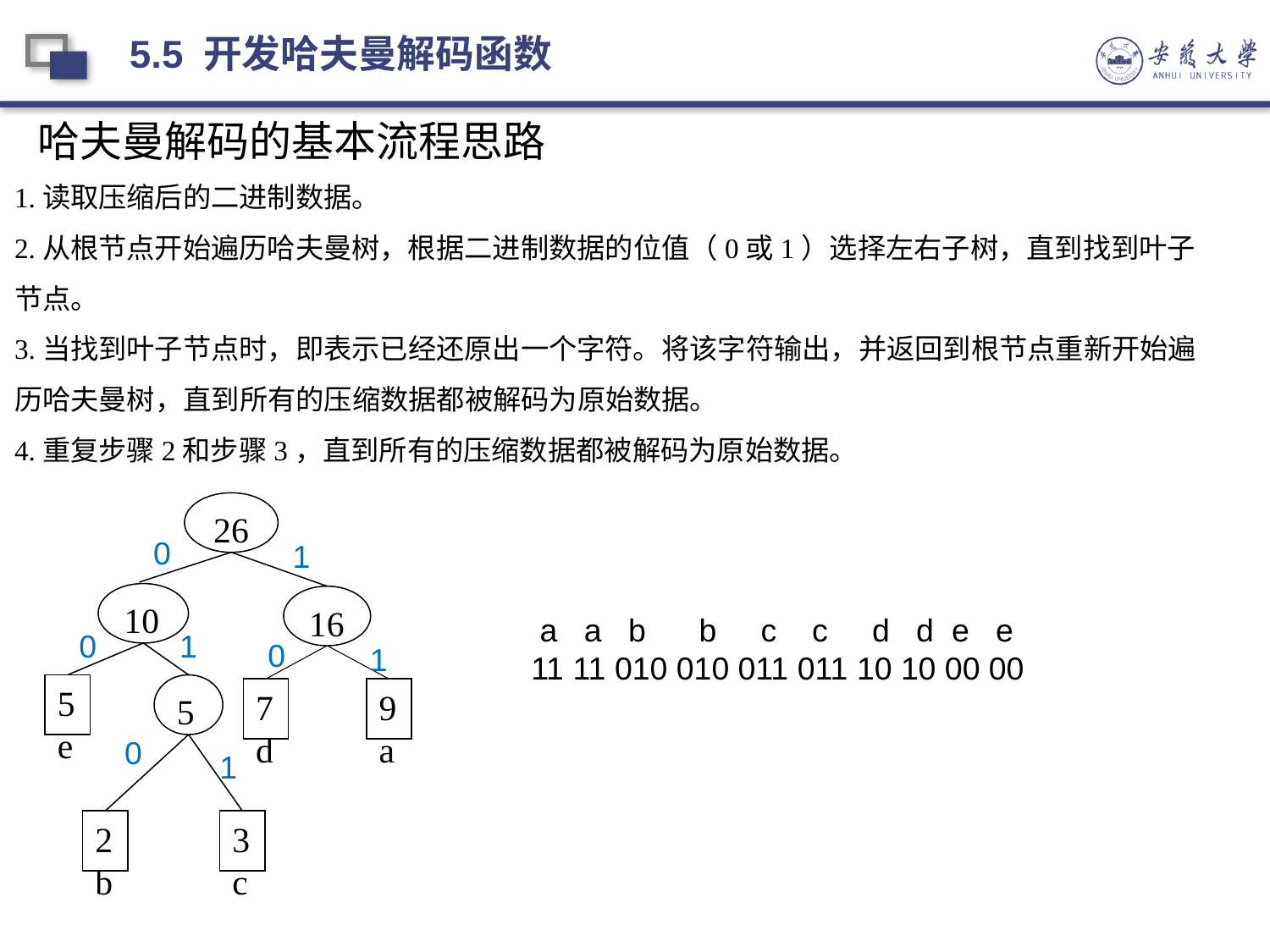

5.5 开发哈夫曼解码函数
哈夫曼解码的基本流程思路
1.读取压缩后的二进制数据。
2.从根节点开始遍历哈夫曼树，根据二进制数据的位值（0或1）选择左右子树，直到找到叶子节点。
3.当找到叶子节点时，即表示已经还原出一个字符。将该字符输出，并返回到根节点重新开始遍历哈夫曼树，直到所有的压缩数据都被解码为原始数据。
4.重复步骤2和步骤3，直到所有的压缩数据都被解码为原始数据。

26

10

16

5
e
5

7
d
9
a
2
b
3
c
0
1
 a   a   b      b     c    c     d   d  e   e
11 11 010 010 011 011 10 10 00 00
1
0
0
1
0
1